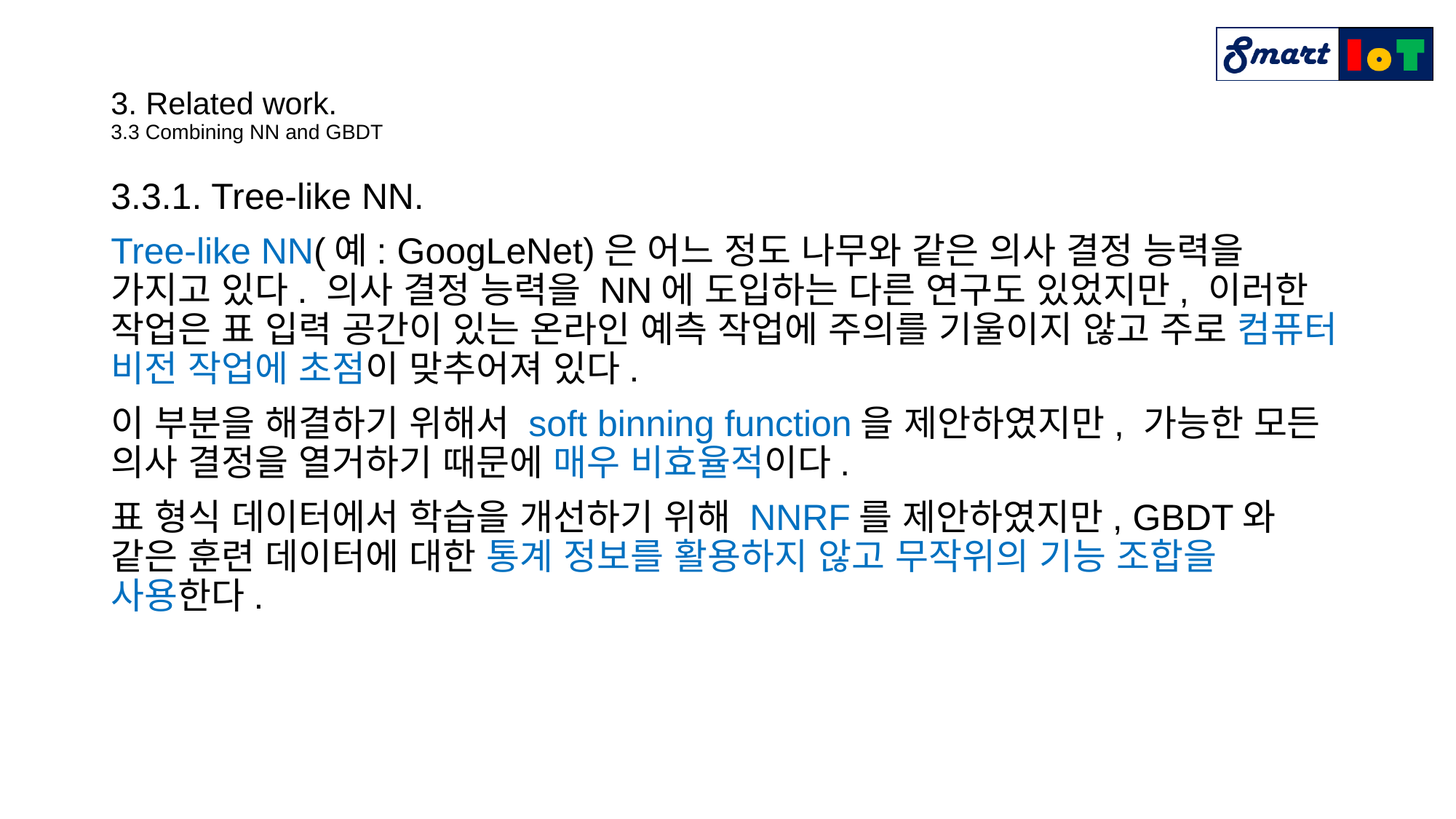

# 3. Related work. 3.3 Combining NN and GBDT
3.3.1. Tree-like NN.
Tree-like NN(예: GoogLeNet)은 어느 정도 나무와 같은 의사 결정 능력을 가지고 있다. 의사 결정 능력을 NN에 도입하는 다른 연구도 있었지만, 이러한 작업은 표 입력 공간이 있는 온라인 예측 작업에 주의를 기울이지 않고 주로 컴퓨터 비전 작업에 초점이 맞추어져 있다.
이 부분을 해결하기 위해서 soft binning function을 제안하였지만, 가능한 모든 의사 결정을 열거하기 때문에 매우 비효율적이다.
표 형식 데이터에서 학습을 개선하기 위해 NNRF를 제안하였지만, GBDT와 같은 훈련 데이터에 대한 통계 정보를 활용하지 않고 무작위의 기능 조합을 사용한다.